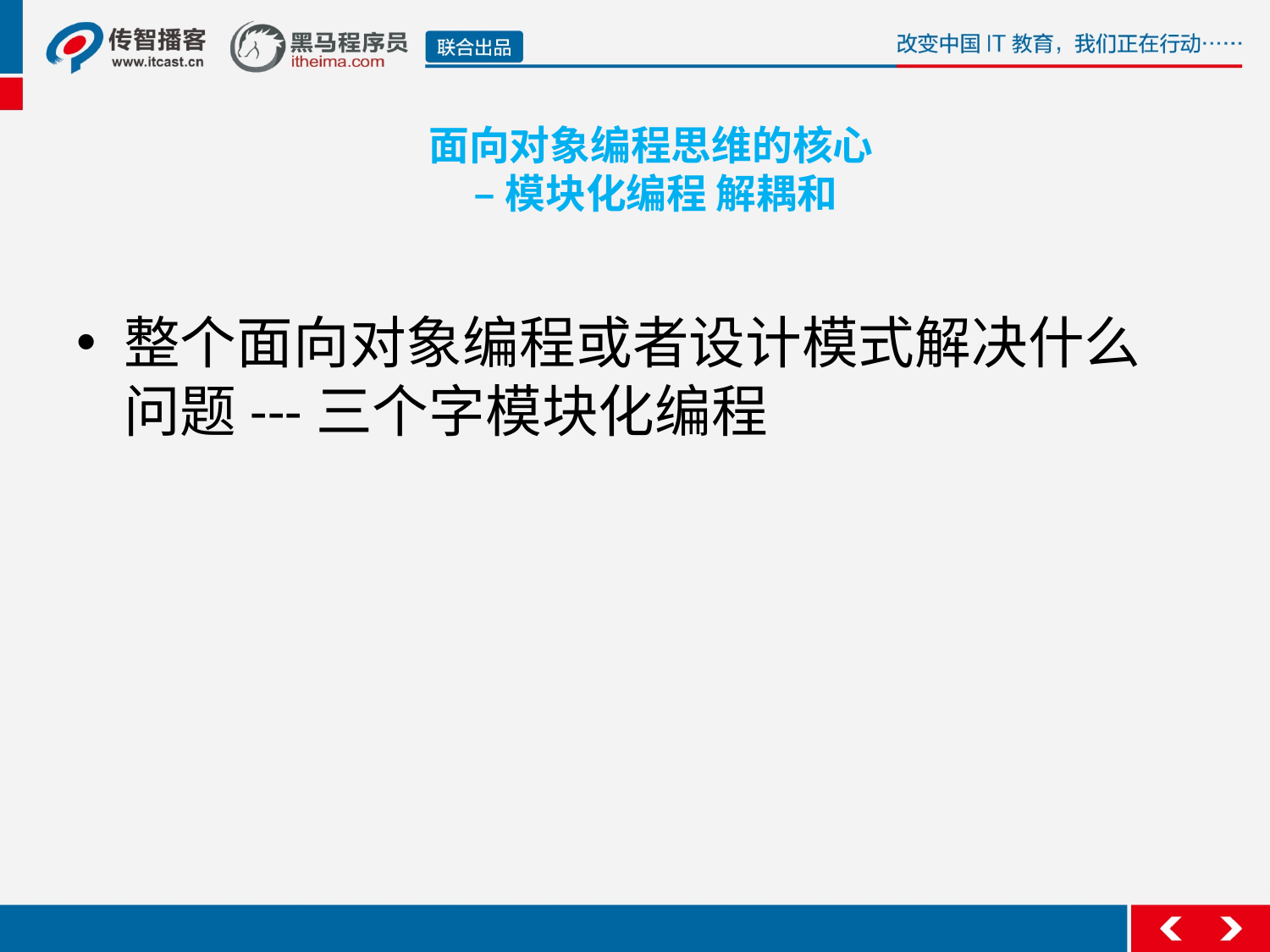

# 面向对象编程思维的核心 – 模块化编程 解耦和

整个面向对象编程或者设计模式解决什么问题---三个字模块化编程